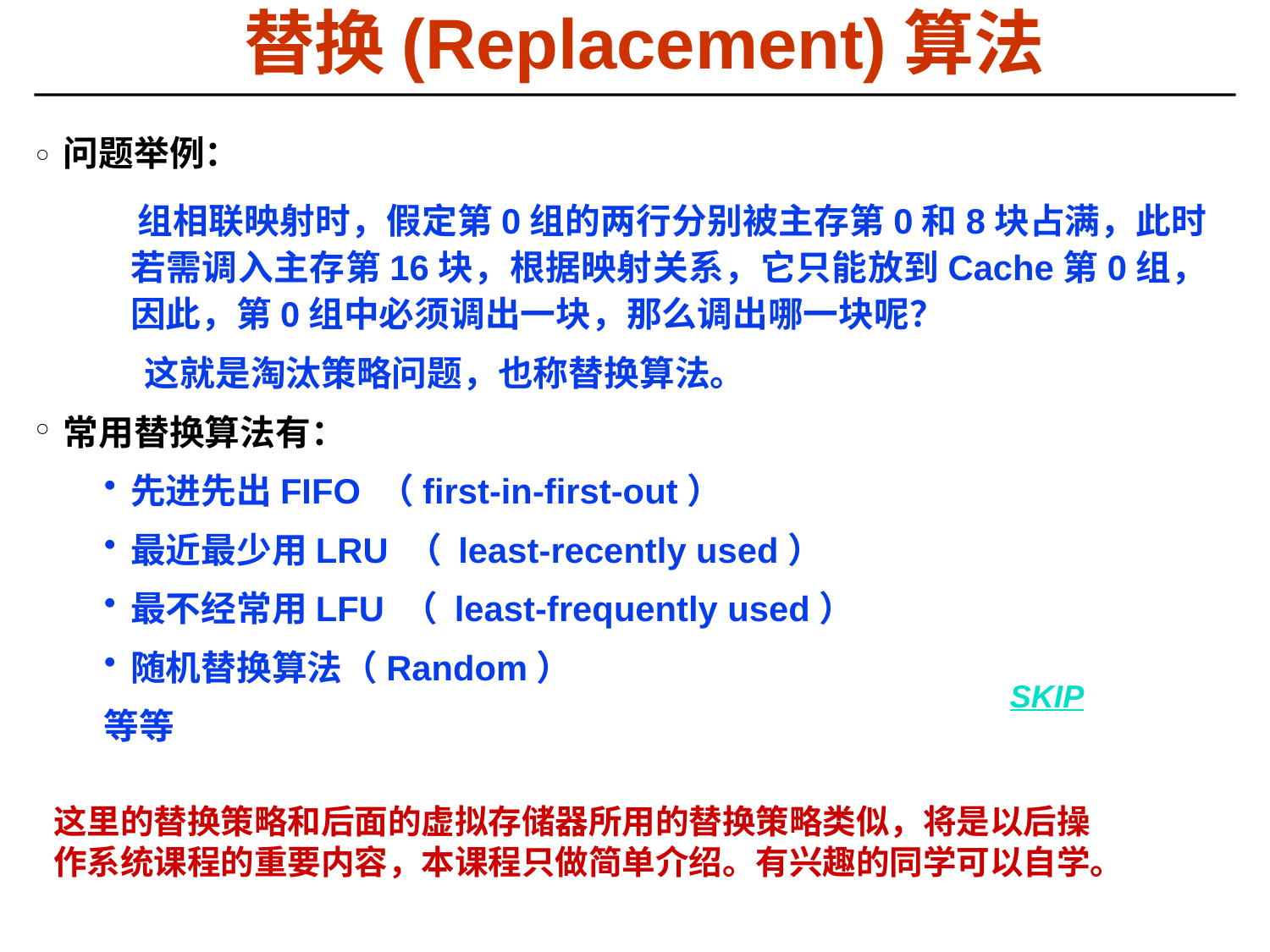

替换(Replacement)算法
问题举例：
   组相联映射时，假定第0组的两行分别被主存第0和8块占满，此时若需调入主存第16块，根据映射关系，它只能放到Cache第0组，因此，第0组中必须调出一块，那么调出哪一块呢？
    这就是淘汰策略问题，也称替换算法。
常用替换算法有：
先进先出FIFO （first-in-first-out）
最近最少用LRU （ least-recently used）
最不经常用LFU （ least-frequently used）
随机替换算法（Random）
等等
SKIP
这里的替换策略和后面的虚拟存储器所用的替换策略类似，将是以后操作系统课程的重要内容，本课程只做简单介绍。有兴趣的同学可以自学。